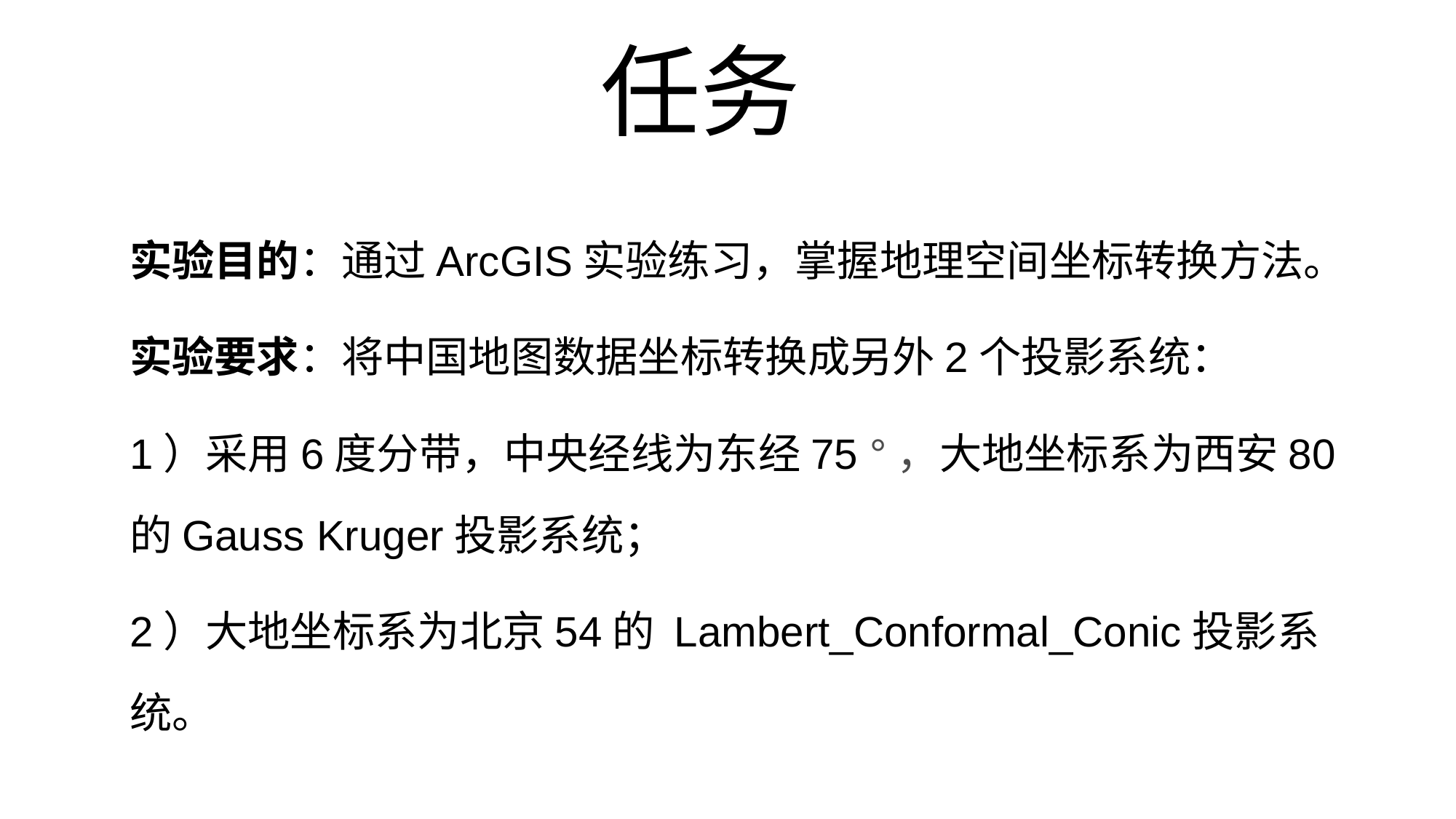

任务
实验目的：通过ArcGIS实验练习，掌握地理空间坐标转换方法。
实验要求：将中国地图数据坐标转换成另外2个投影系统：
1）采用6度分带，中央经线为东经75 °，大地坐标系为西安80的Gauss Kruger投影系统；
2）大地坐标系为北京54的 Lambert_Conformal_Conic投影系统。